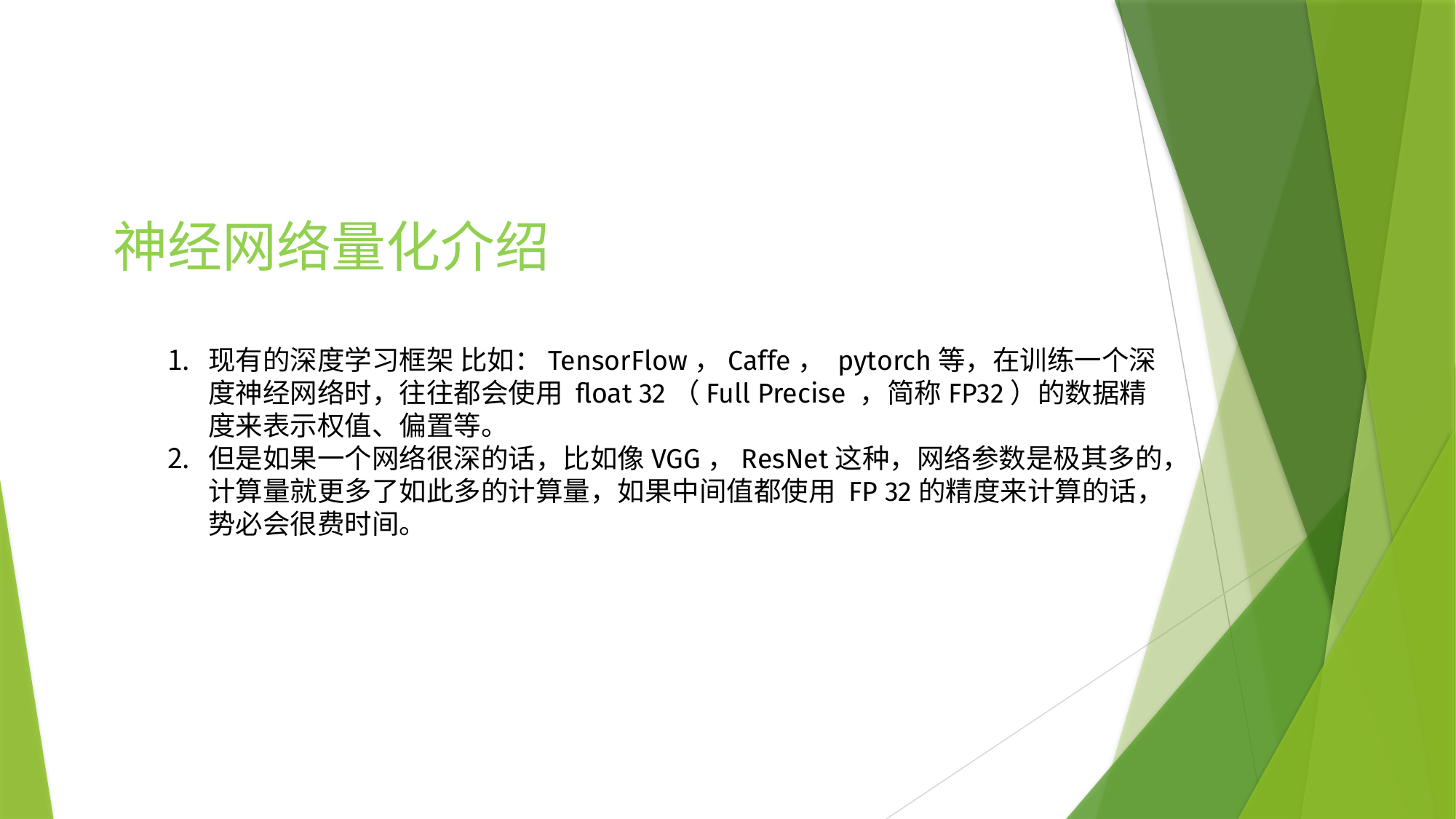

神经网络量化介绍

现有的深度学习框架 比如：TensorFlow，Caffe， pytorch等，在训练一个深度神经网络时，往往都会使用 float 32（Full Precise ，简称FP32）的数据精度来表示权值、偏置等。
但是如果一个网络很深的话，比如像VGG，ResNet这种，网络参数是极其多的，计算量就更多了如此多的计算量，如果中间值都使用 FP 32的精度来计算的话，势必会很费时间。